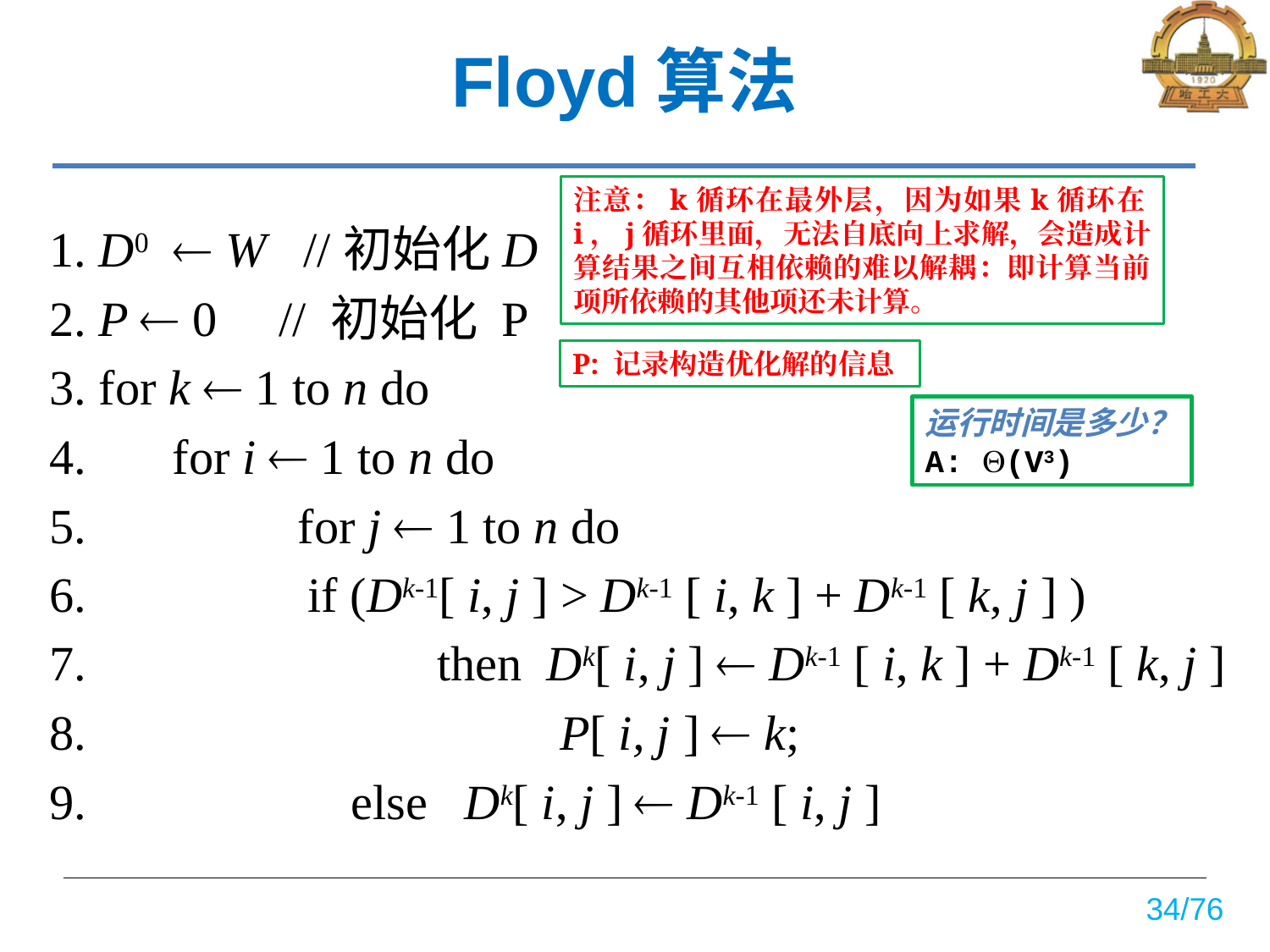

# Floyd算法
注意：k循环在最外层，因为如果k循环在i，j循环里面，无法自底向上求解，会造成计算结果之间互相依赖的难以解耦：即计算当前项所依赖的其他项还未计算。
   1. D0  ← W   //初始化D
   2. P ← 0     // 初始化 P
   3. for k ← 1 to n do
   4.       for i ← 1 to n do
   5. 	         for j ← 1 to n do
   6.                  if (Dk-1[ i, j ] > Dk-1 [ i, k ] + Dk-1 [ k, j ] )
   7.		          then  Dk[ i, j ] ← Dk-1 [ i, k ] + Dk-1 [ k, j ]
   8.		                    P[ i, j ] ← k;
   9.		   else   Dk[ i, j ] ← Dk-1 [ i, j ]

P: 记录构造优化解的信息
运行时间是多少？
A: Θ(V3)